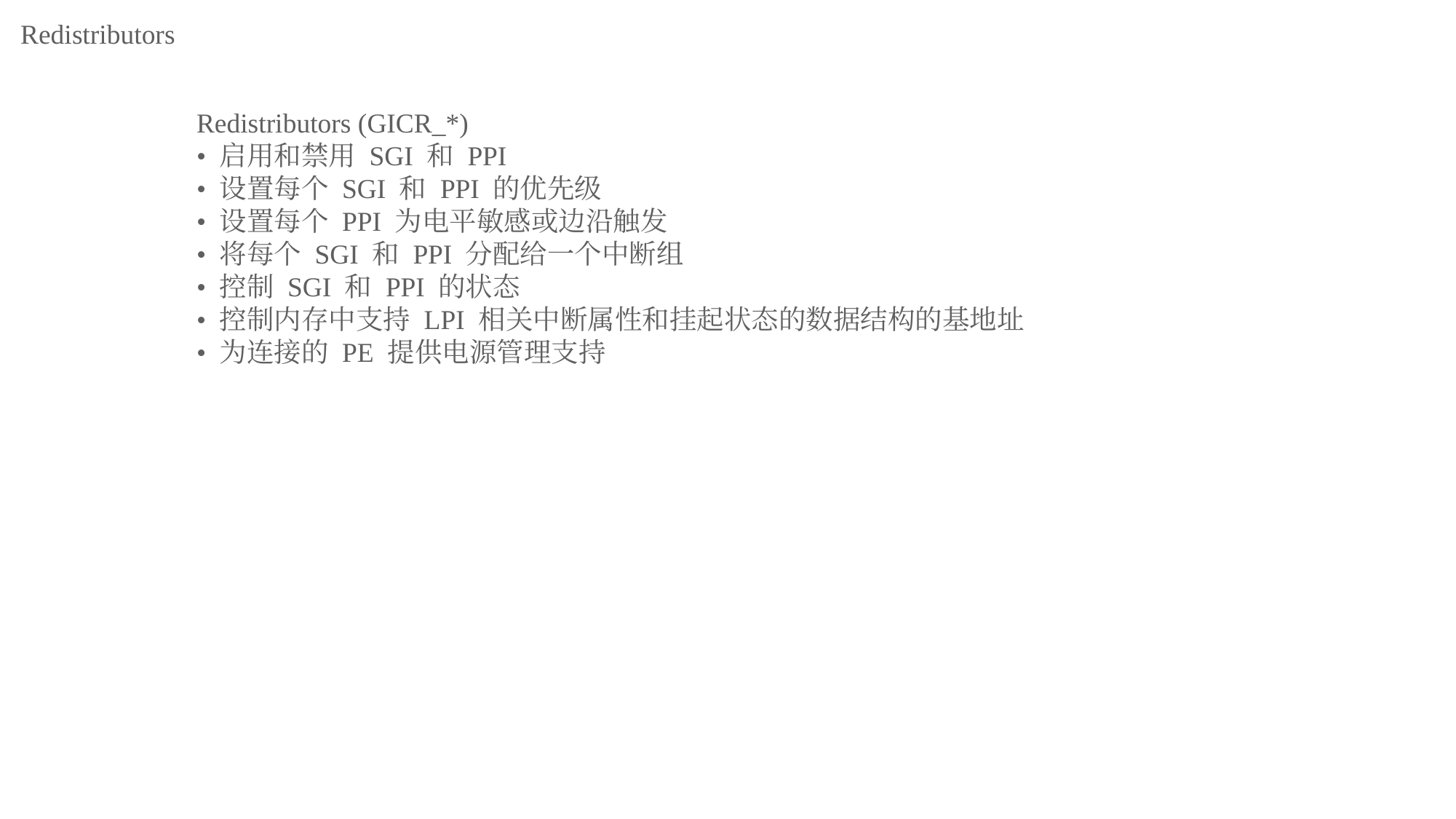

Redistributors
Redistributors (GICR_*)
• 启用和禁用 SGI 和 PPI
• 设置每个 SGI 和 PPI 的优先级
• 设置每个 PPI 为电平敏感或边沿触发
• 将每个 SGI 和 PPI 分配给一个中断组
• 控制 SGI 和 PPI 的状态
• 控制内存中支持 LPI 相关中断属性和挂起状态的数据结构的基地址
• 为连接的 PE 提供电源管理支持